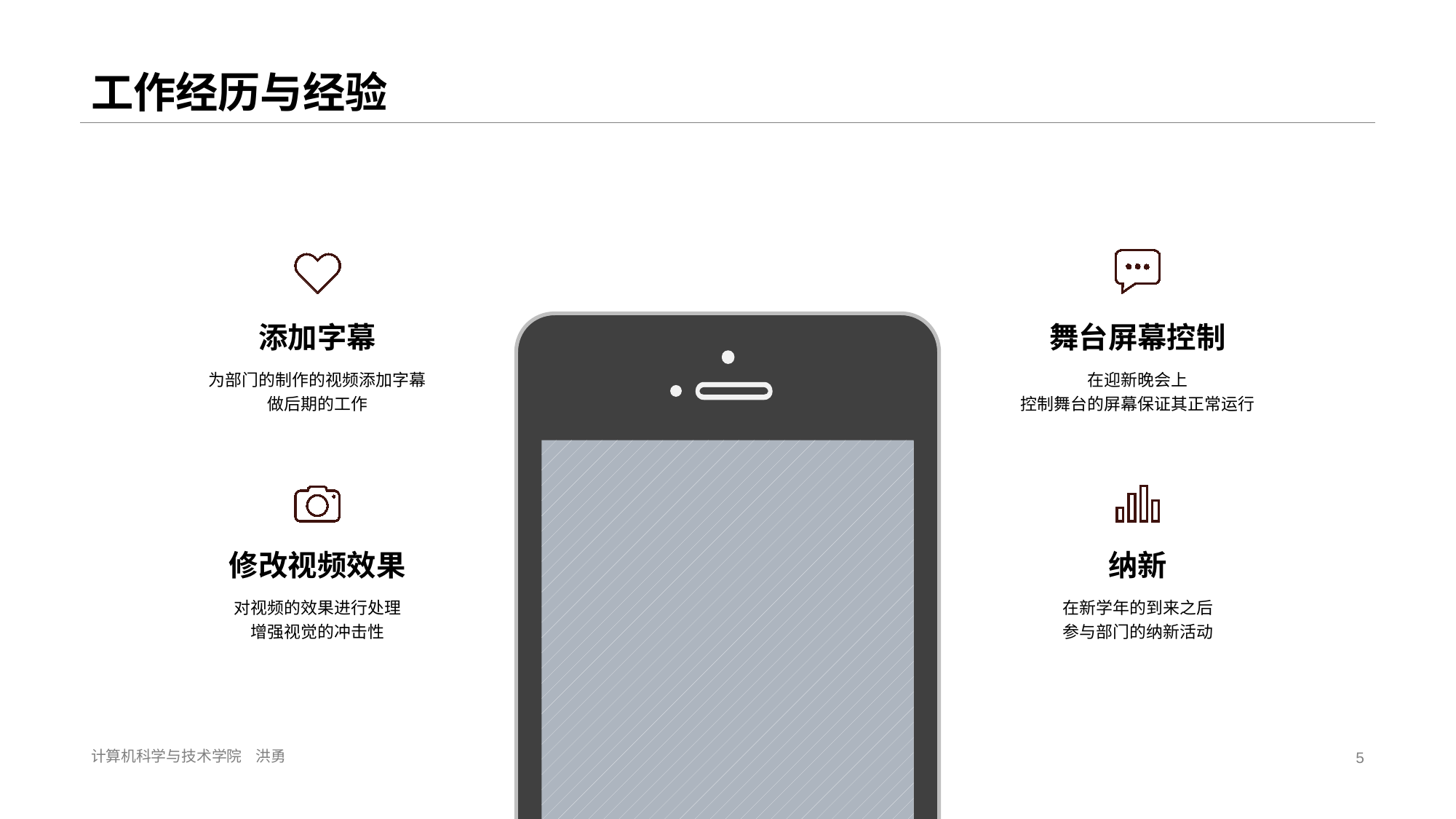

# 工作经历与经验

添加字幕
为部门的制作的视频添加字幕
做后期的工作

舞台屏幕控制
在迎新晚会上
控制舞台的屏幕保证其正常运行

修改视频效果
对视频的效果进行处理
增强视觉的冲击性
纳新
在新学年的到来之后
参与部门的纳新活动
计算机科学与技术学院    洪勇
5